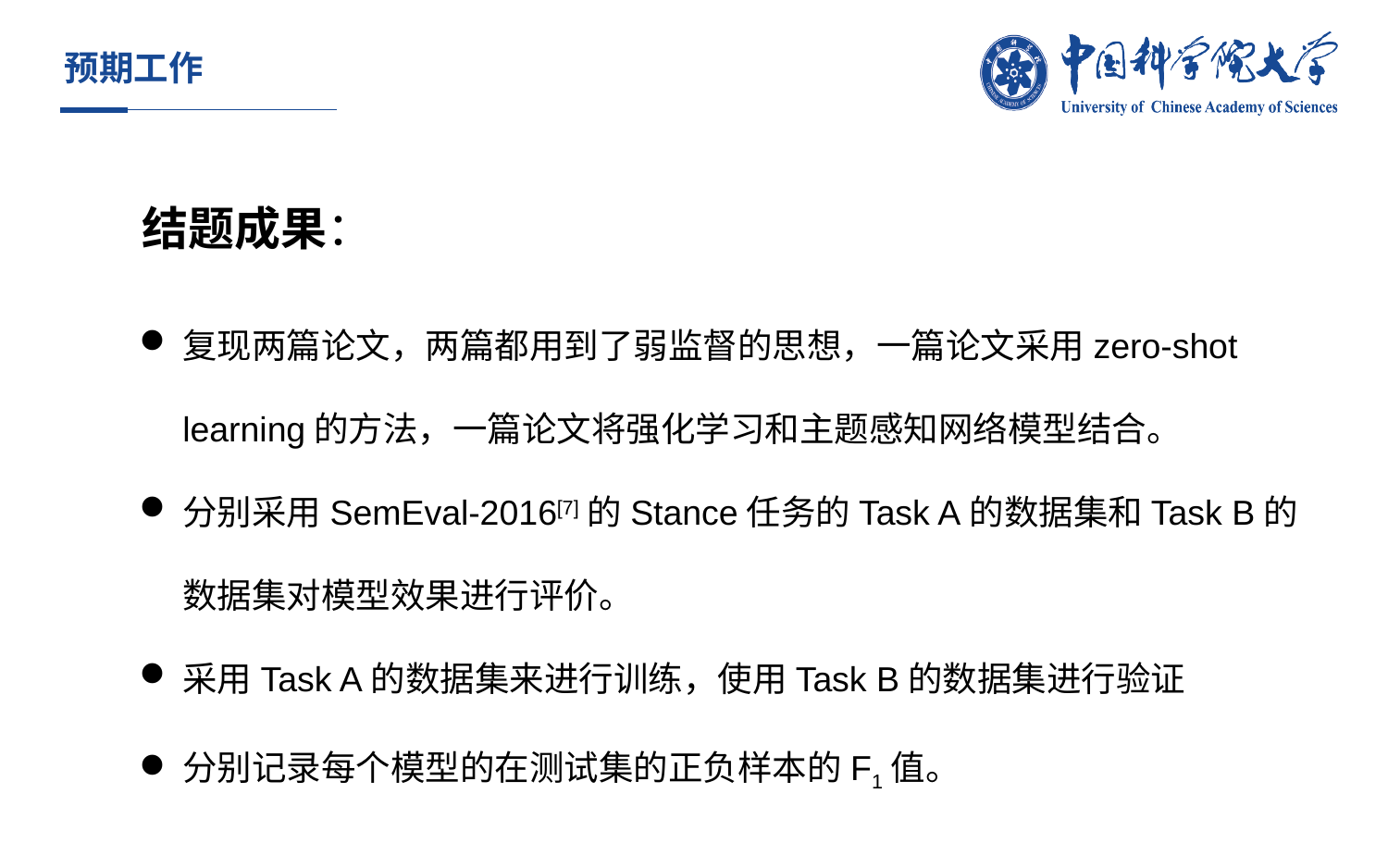

# 预期工作
结题成果：
复现两篇论文，两篇都用到了弱监督的思想，一篇论文采用zero-shot learning的方法，一篇论文将强化学习和主题感知网络模型结合。
分别采用SemEval-2016[7]的Stance任务的Task A的数据集和Task B的数据集对模型效果进行评价。
采用Task A的数据集来进行训练，使用Task B的数据集进行验证
分别记录每个模型的在测试集的正负样本的F1值。